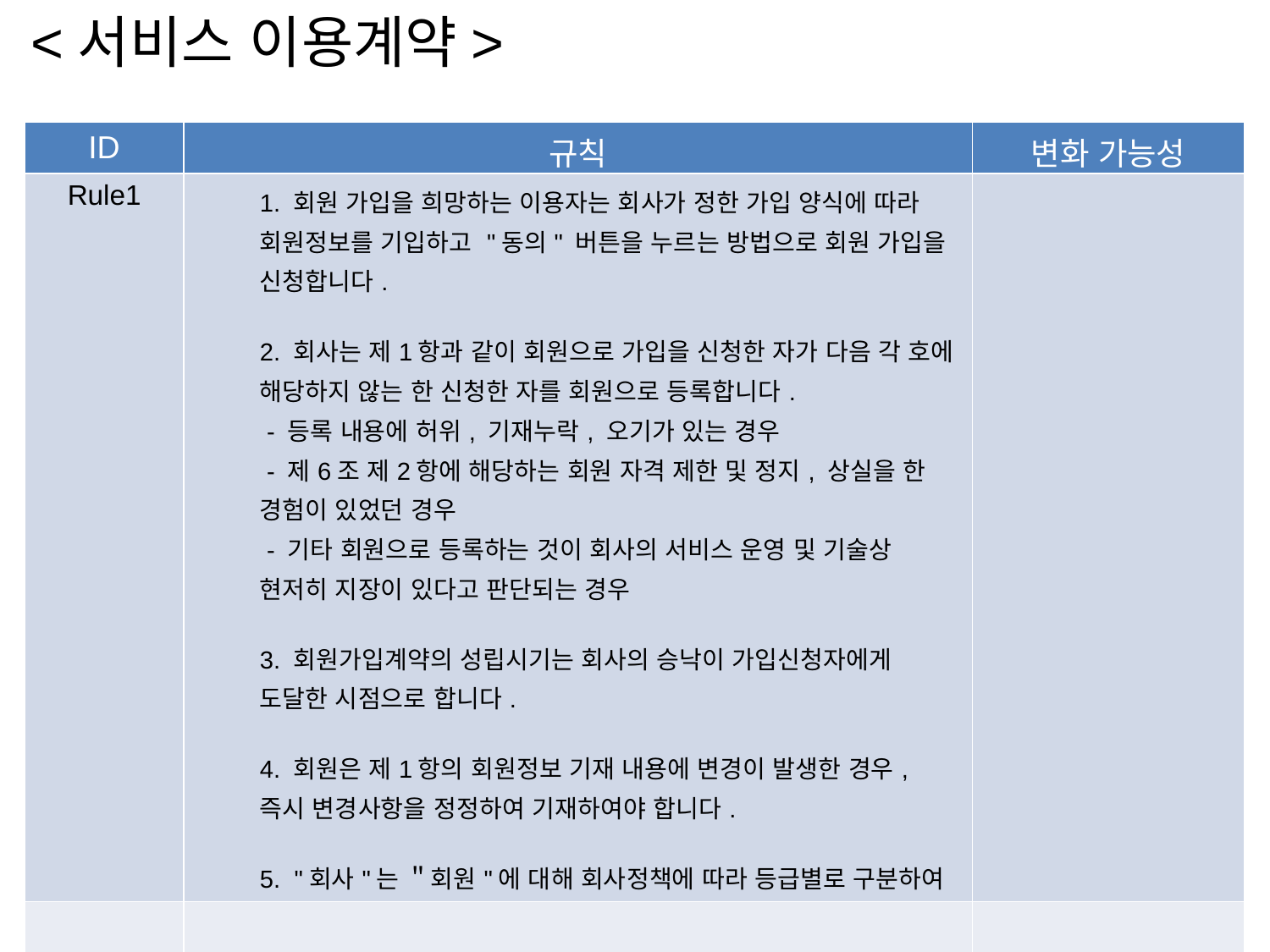

<서비스 이용계약>
| ID | 규칙 | 변화 가능성 |
| --- | --- | --- |
| Rule1 | 1. 회원 가입을 희망하는 이용자는 회사가 정한 가입 양식에 따라 회원정보를 기입하고 "동의" 버튼을 누르는 방법으로 회원 가입을 신청합니다. 2. 회사는 제1항과 같이 회원으로 가입을 신청한 자가 다음 각 호에 해당하지 않는 한 신청한 자를 회원으로 등록합니다. - 등록 내용에 허위, 기재누락, 오기가 있는 경우 - 제6조 제2항에 해당하는 회원 자격 제한 및 정지, 상실을 한 경험이 있었던 경우 - 기타 회원으로 등록하는 것이 회사의 서비스 운영 및 기술상 현저히 지장이 있다고 판단되는 경우 3. 회원가입계약의 성립시기는 회사의 승낙이 가입신청자에게 도달한 시점으로 합니다. 4. 회원은 제1항의 회원정보 기재 내용에 변경이 발생한 경우, 즉시 변경사항을 정정하여 기재하여야 합니다. 5. "회사"는 ＂회원"에 대해 회사정책에 따라 등급별로 구분하여 이용시간, 이용횟수, 서비스 메뉴 등을 세분하여 이용에 차등을 둘 수 있습니다. |  |
|  |  |  |